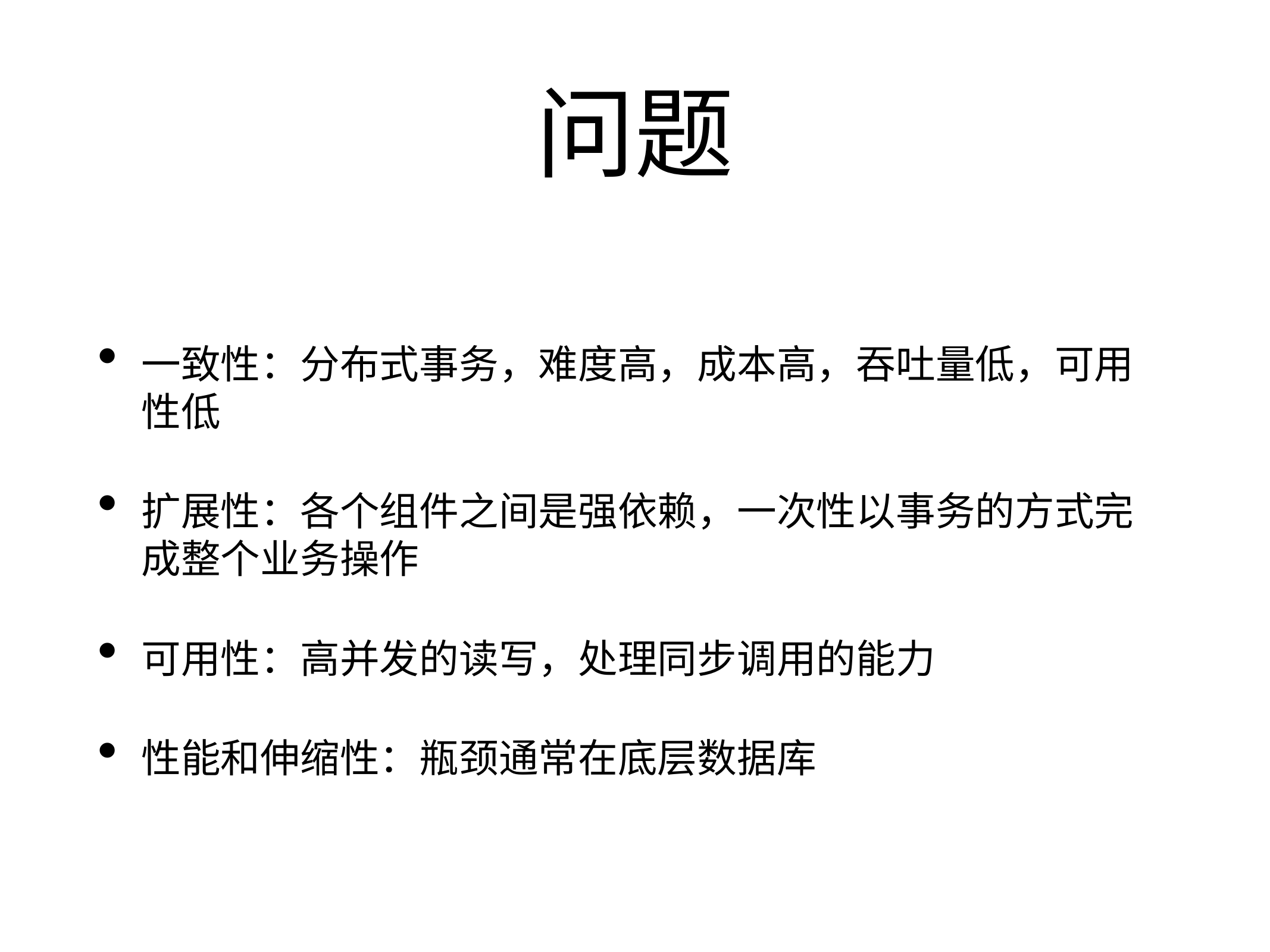

# 问题
一致性：分布式事务，难度高，成本高，吞吐量低，可用性低
扩展性：各个组件之间是强依赖，一次性以事务的方式完成整个业务操作
可用性：高并发的读写，处理同步调用的能力
性能和伸缩性：瓶颈通常在底层数据库